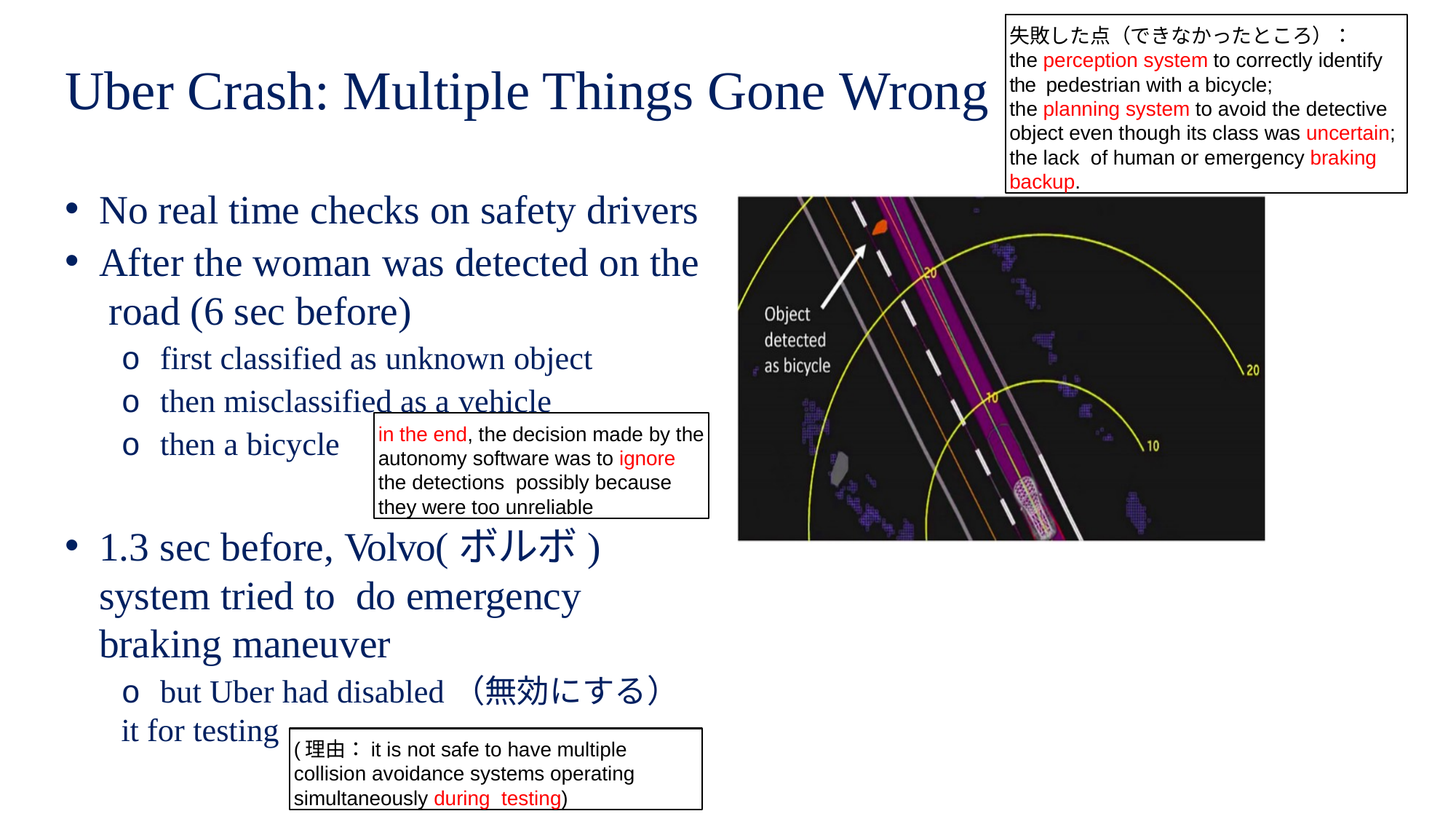

失敗した点（できなかったところ）：
the perception system to correctly identify the  pedestrian with a bicycle;
the planning system to avoid the detective object even though its class was uncertain;
the lack  of human or emergency braking backup.
# Uber Crash: Multiple Things Gone Wrong
No real time checks on safety drivers
After the woman was detected on the  road (6 sec before)
o first classified as unknown object
o then misclassified as a vehicle
o then a bicycle

1.3 sec before, Volvo(ボルボ) system tried to  do emergency braking maneuver
o but Uber had disabled（無効にする） it for testing

in the end, the decision made by the autonomy software was to ignore the detections  possibly because they were too unreliable
(理由：it is not safe to have multiple collision avoidance systems operating simultaneously during  testing)